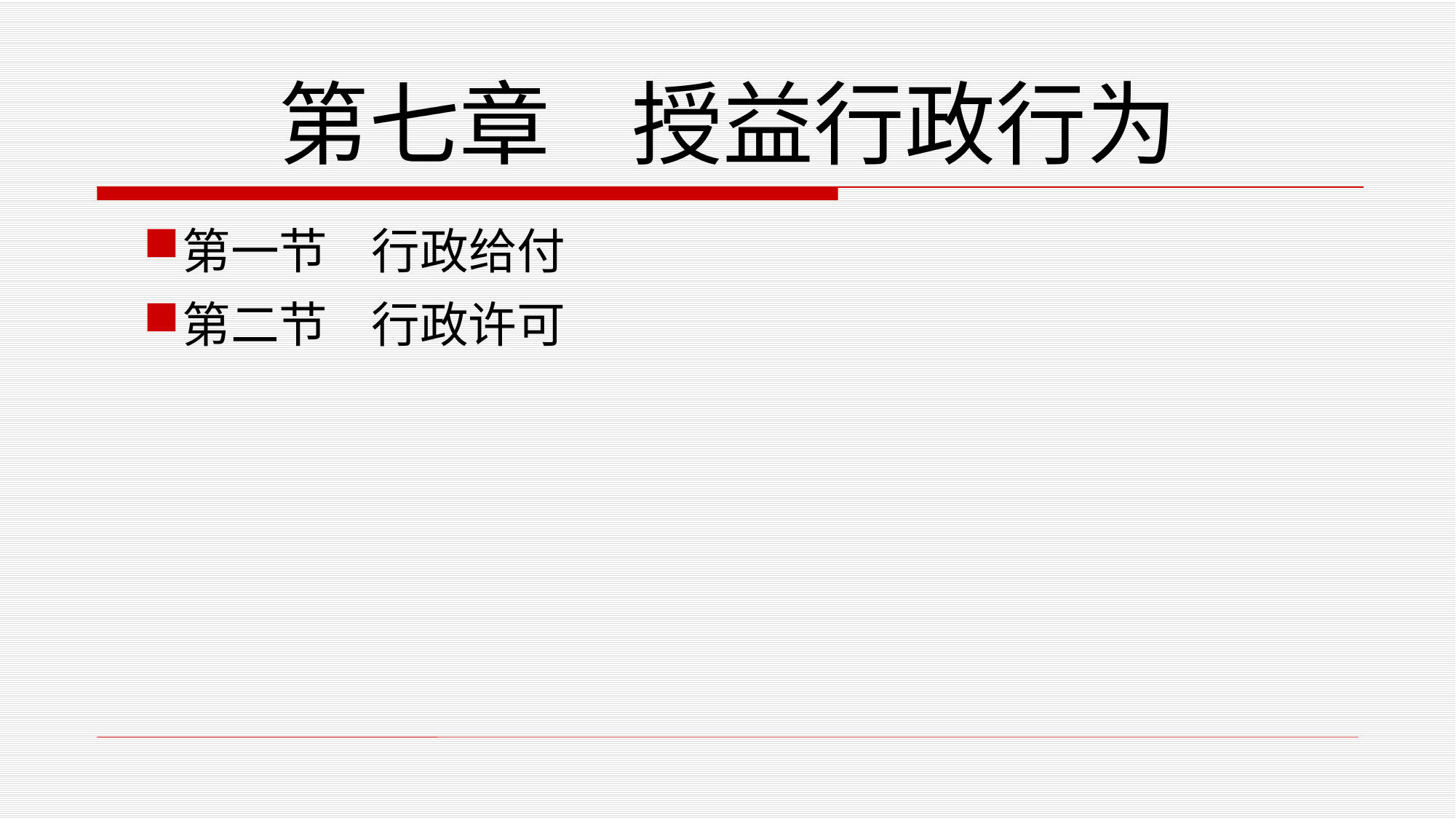

# 第七章    授益行政行为
第一节    行政给付
第二节    行政许可